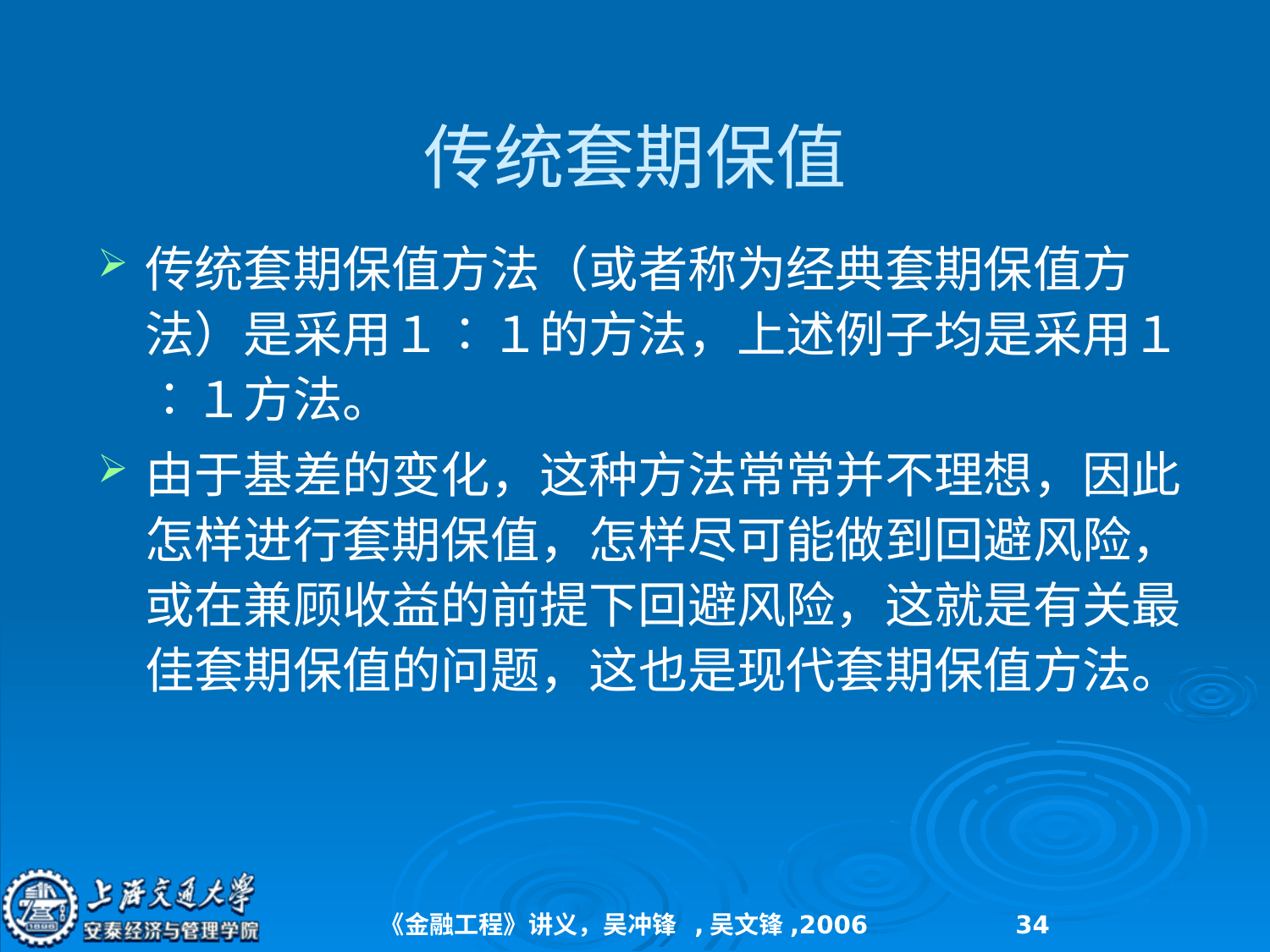

# 传统套期保值
传统套期保值方法（或者称为经典套期保值方法）是采用１∶１的方法，上述例子均是采用１∶１方法。
由于基差的变化，这种方法常常并不理想，因此怎样进行套期保值，怎样尽可能做到回避风险，或在兼顾收益的前提下回避风险，这就是有关最佳套期保值的问题，这也是现代套期保值方法。